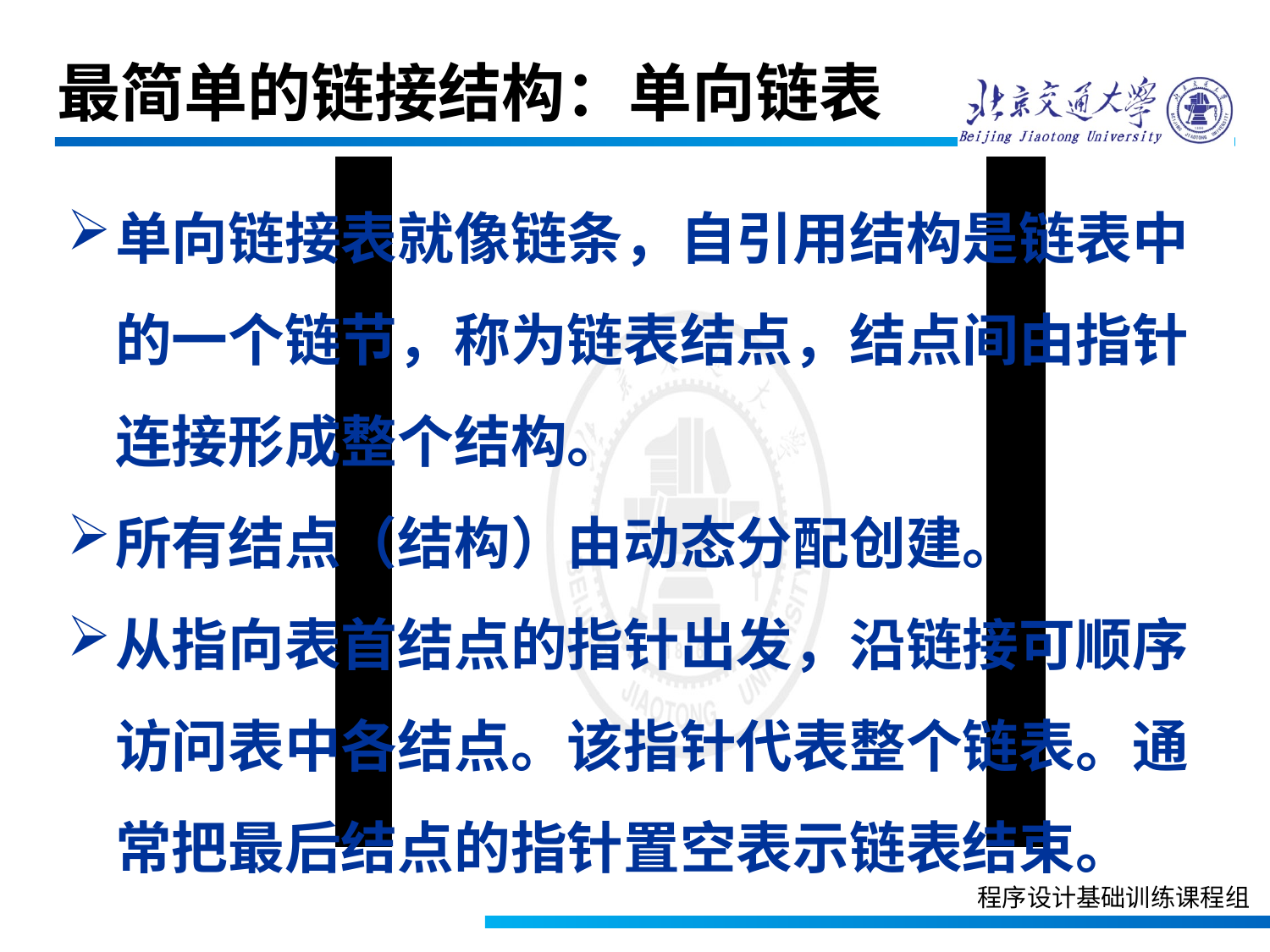

最简单的链接结构：单向链表
单向链接表就像链条，自引用结构是链表中的一个链节，称为链表结点，结点间由指针连接形成整个结构。
所有结点（结构）由动态分配创建。
从指向表首结点的指针出发，沿链接可顺序访问表中各结点。该指针代表整个链表。通常把最后结点的指针置空表示链表结束。
程序设计基础训练课程组